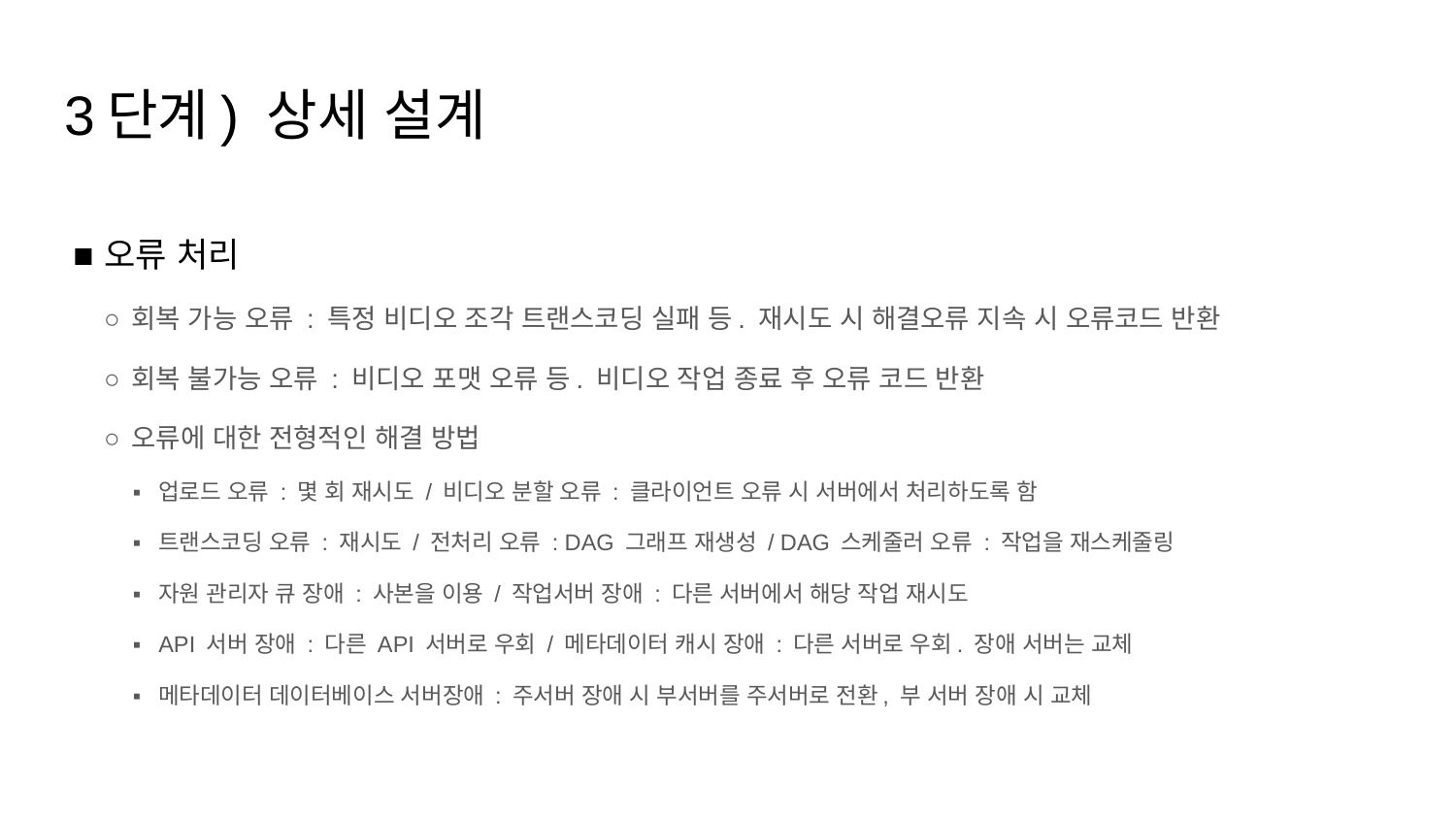

# 3단계) 상세 설계
오류 처리
회복 가능 오류 : 특정 비디오 조각 트랜스코딩 실패 등. 재시도 시 해결오류 지속 시 오류코드 반환
회복 불가능 오류 : 비디오 포맷 오류 등. 비디오 작업 종료 후 오류 코드 반환
오류에 대한 전형적인 해결 방법
업로드 오류 : 몇 회 재시도 / 비디오 분할 오류 : 클라이언트 오류 시 서버에서 처리하도록 함
트랜스코딩 오류 : 재시도 / 전처리 오류 : DAG 그래프 재생성 / DAG 스케줄러 오류 : 작업을 재스케줄링
자원 관리자 큐 장애 : 사본을 이용 / 작업서버 장애 : 다른 서버에서 해당 작업 재시도
API 서버 장애 : 다른 API 서버로 우회 / 메타데이터 캐시 장애 : 다른 서버로 우회. 장애 서버는 교체
메타데이터 데이터베이스 서버장애 : 주서버 장애 시 부서버를 주서버로 전환, 부 서버 장애 시 교체